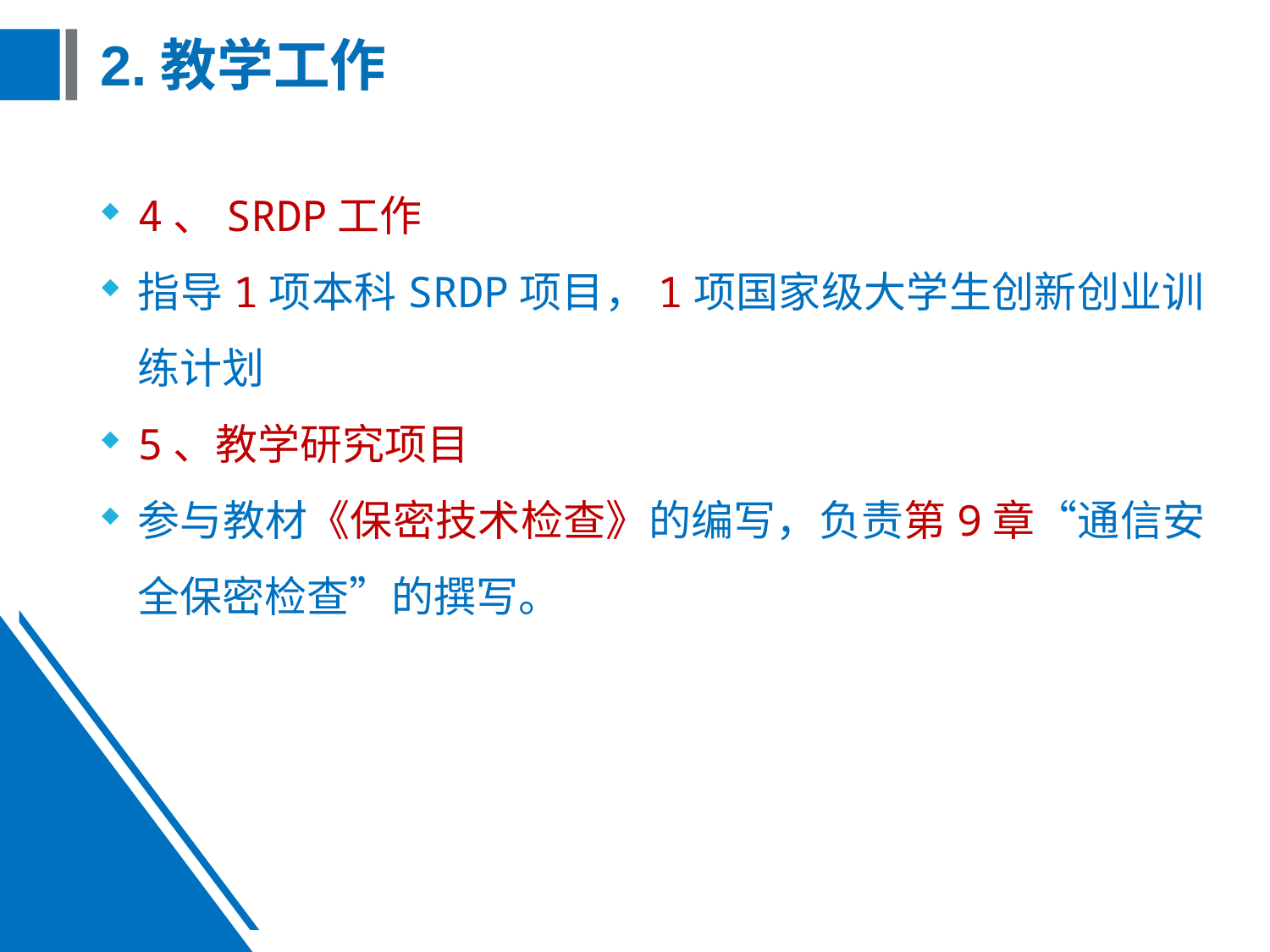

# 2.教学工作
4、SRDP工作
指导1项本科SRDP项目，1项国家级大学生创新创业训练计划
5、教学研究项目
参与教材《保密技术检查》的编写，负责第9章“通信安全保密检查”的撰写。